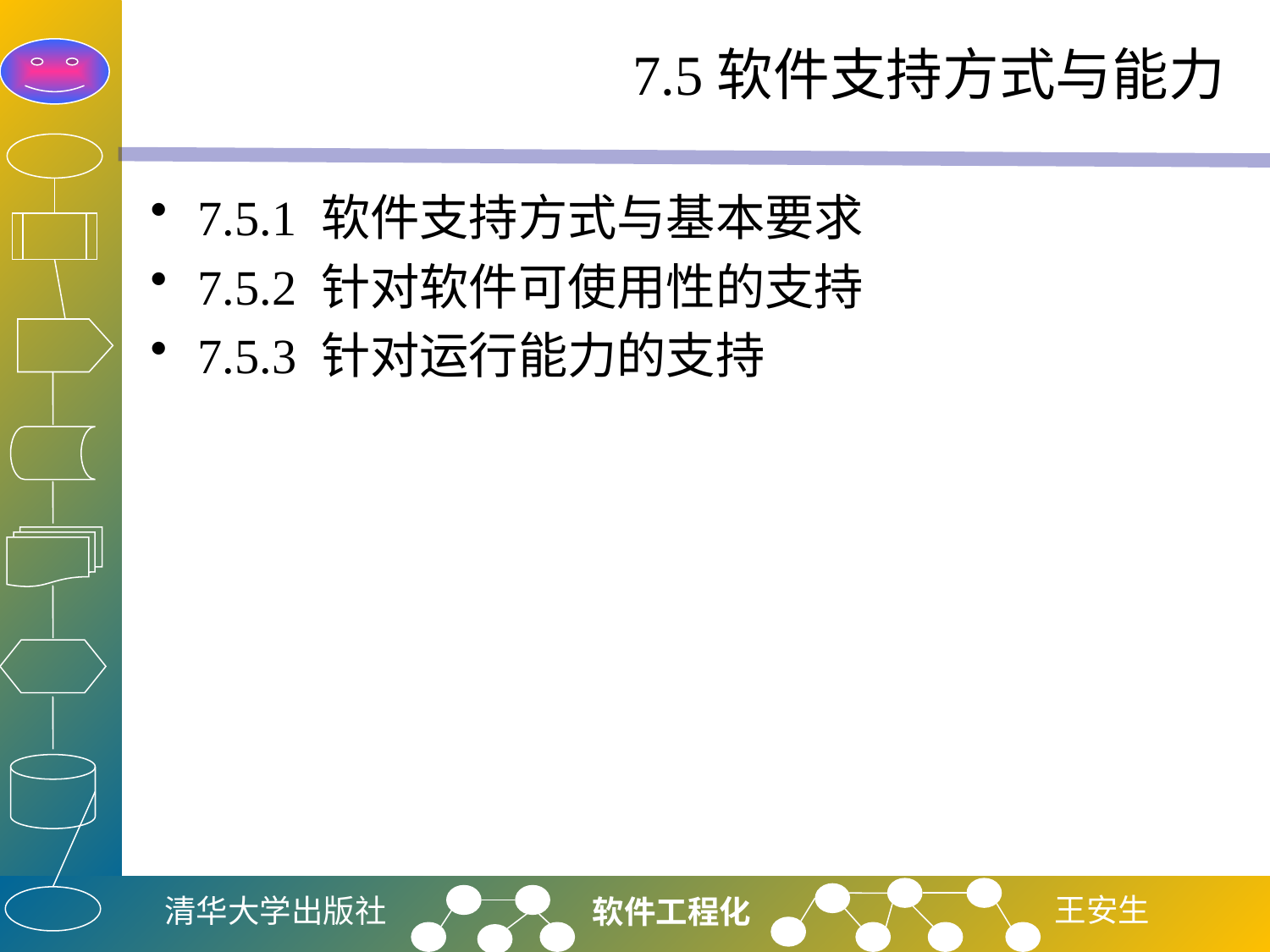

# 7.5软件支持方式与能力
7.5.1 软件支持方式与基本要求
7.5.2 针对软件可使用性的支持
7.5.3 针对运行能力的支持